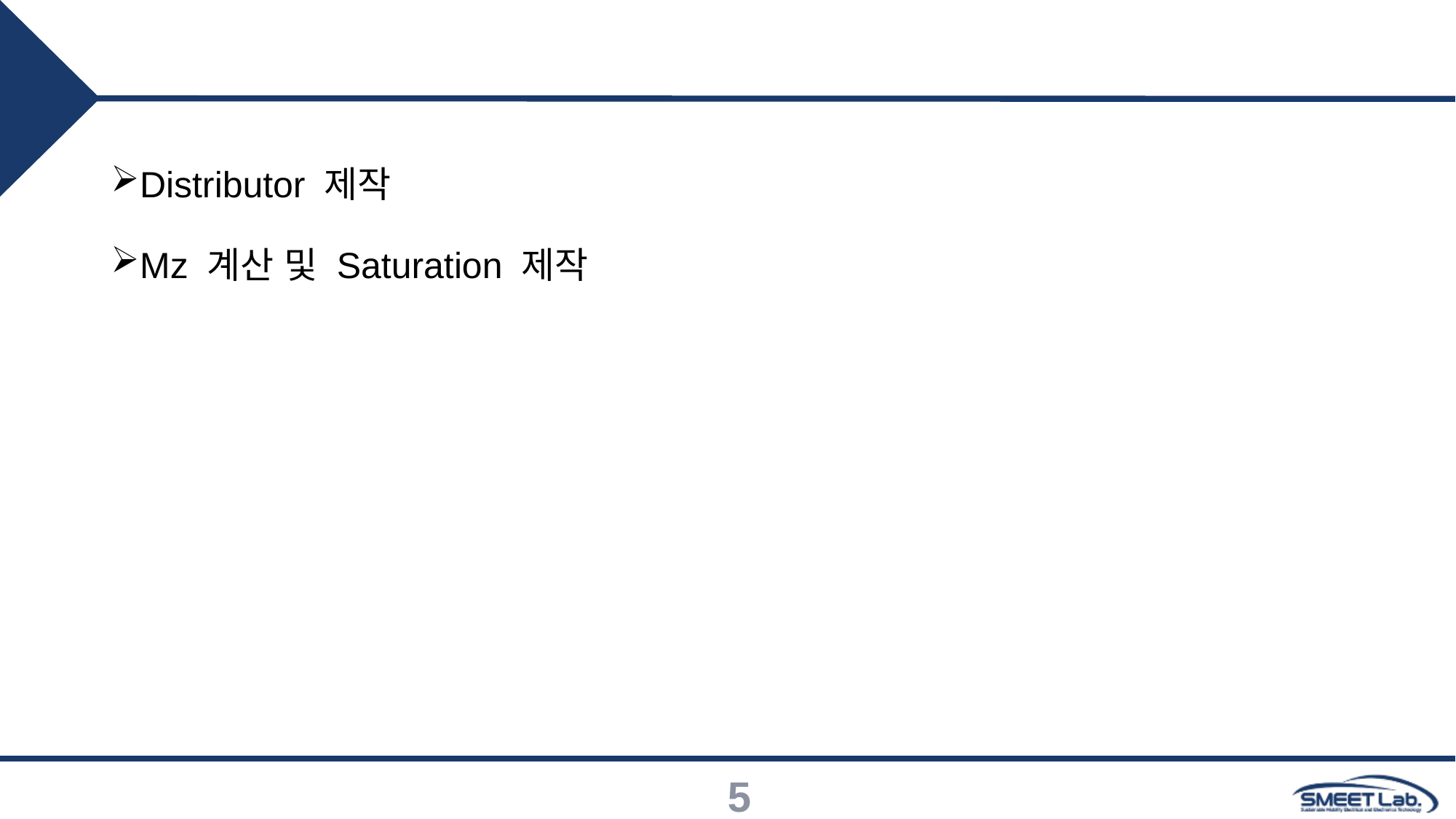

#
Distributor 제작
Mz 계산 및 Saturation 제작
5